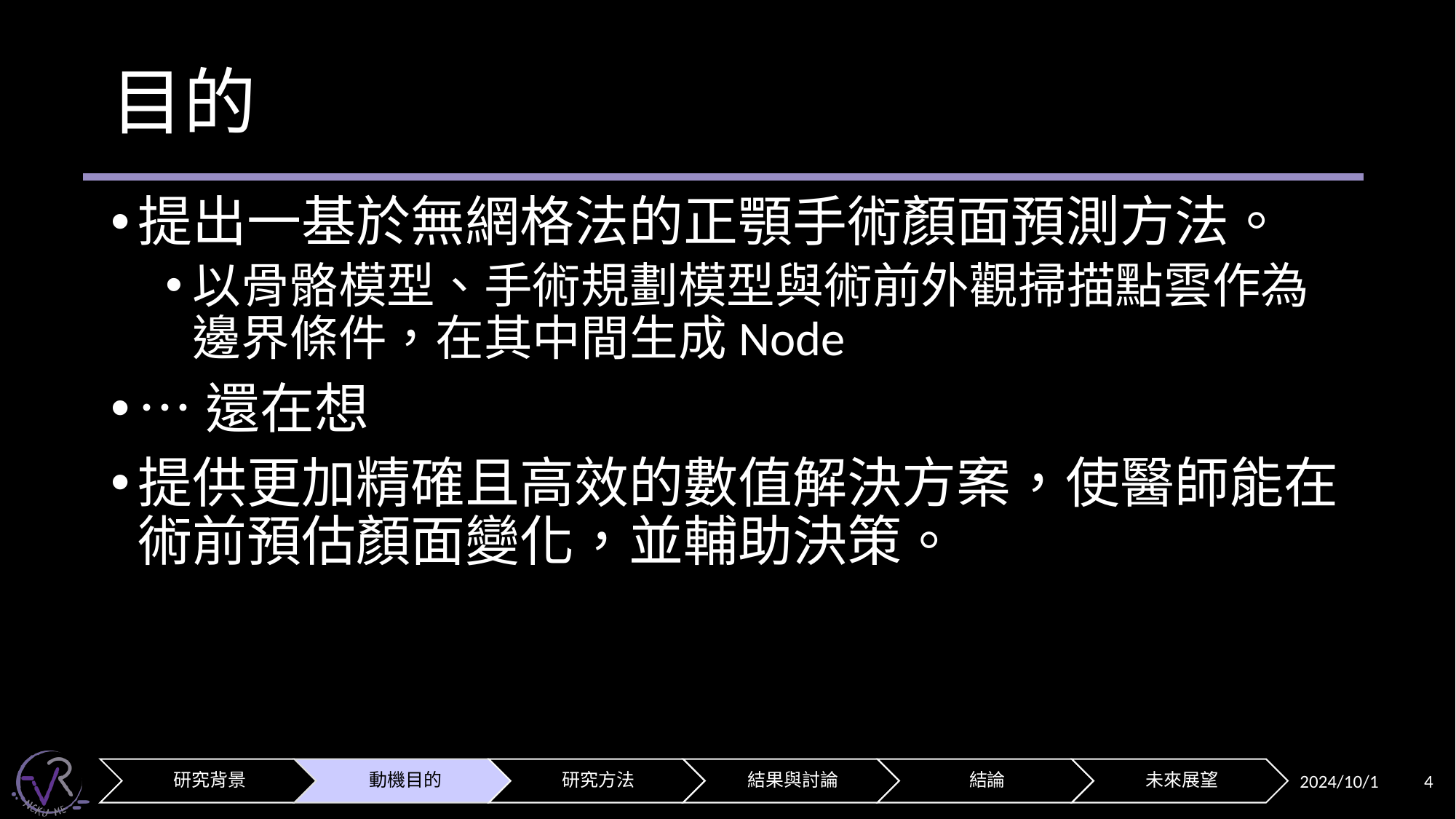

# 目的
提出一基於無網格法的正顎手術顏面預測方法。
以骨骼模型、手術規劃模型與術前外觀掃描點雲作為邊界條件，在其中間生成Node
…還在想
提供更加精確且高效的數值解決方案，使醫師能在術前預估顏面變化，並輔助決策。

2024/10/1
4